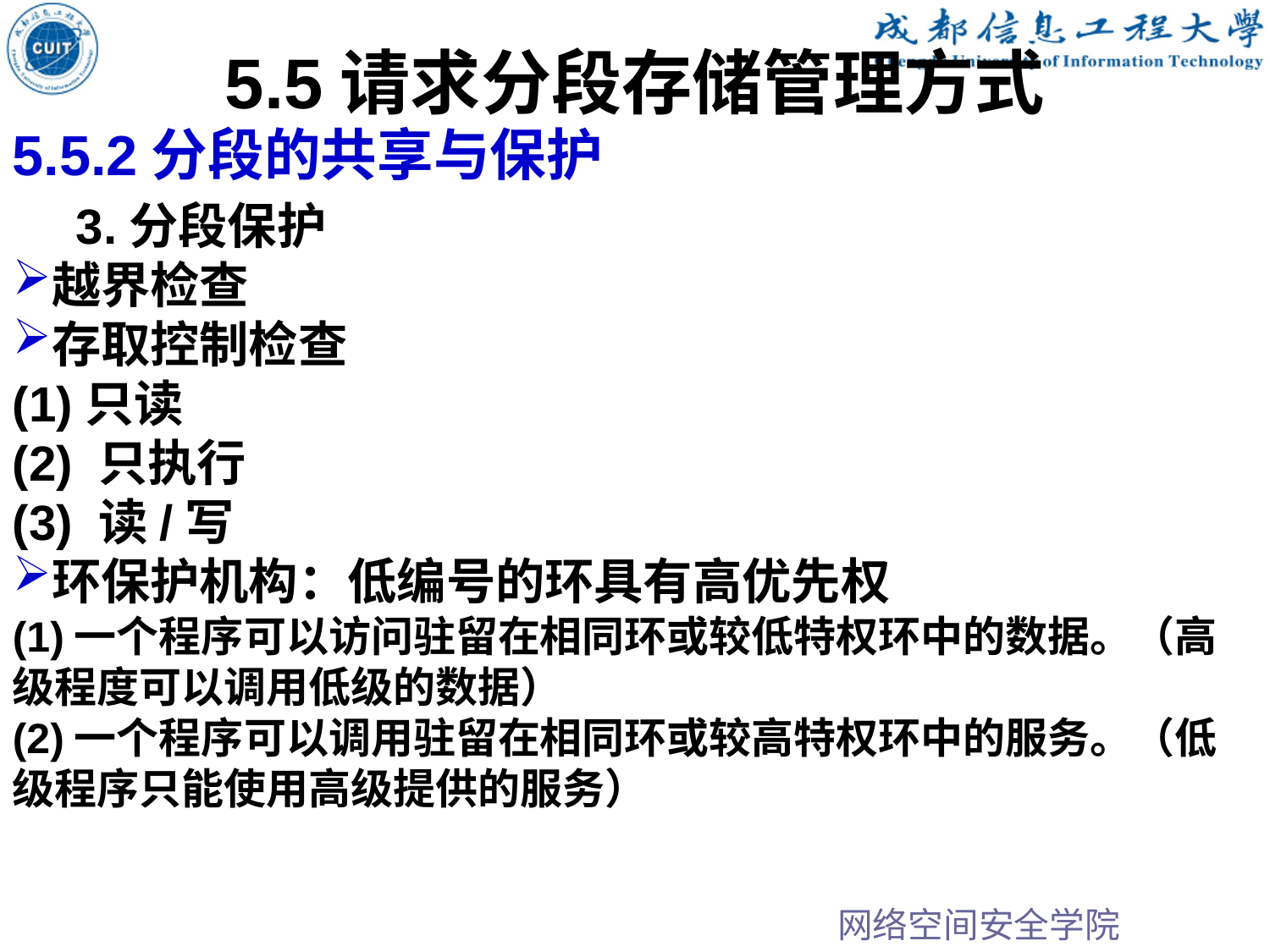

5.5请求分段存储管理方式
5.5.2分段的共享与保护
3.分段保护
越界检查
存取控制检查
(1)只读
(2) 只执行
(3) 读/写
环保护机构：低编号的环具有高优先权
(1)一个程序可以访问驻留在相同环或较低特权环中的数据。（高级程度可以调用低级的数据）
(2)一个程序可以调用驻留在相同环或较高特权环中的服务。（低级程序只能使用高级提供的服务）